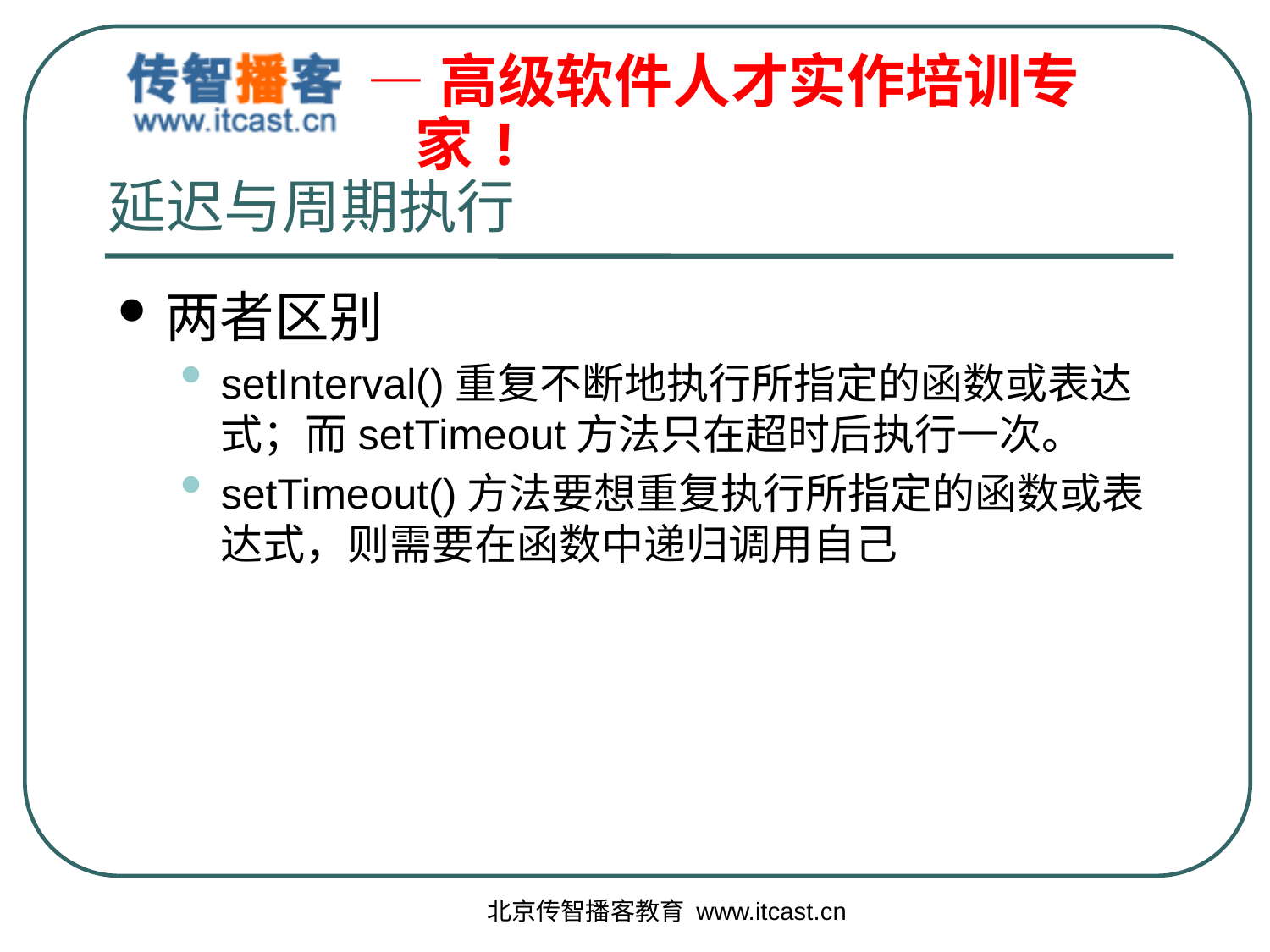

延迟与周期执行
两者区别
setInterval()重复不断地执行所指定的函数或表达式；而setTimeout方法只在超时后执行一次。
setTimeout()方法要想重复执行所指定的函数或表达式，则需要在函数中递归调用自己